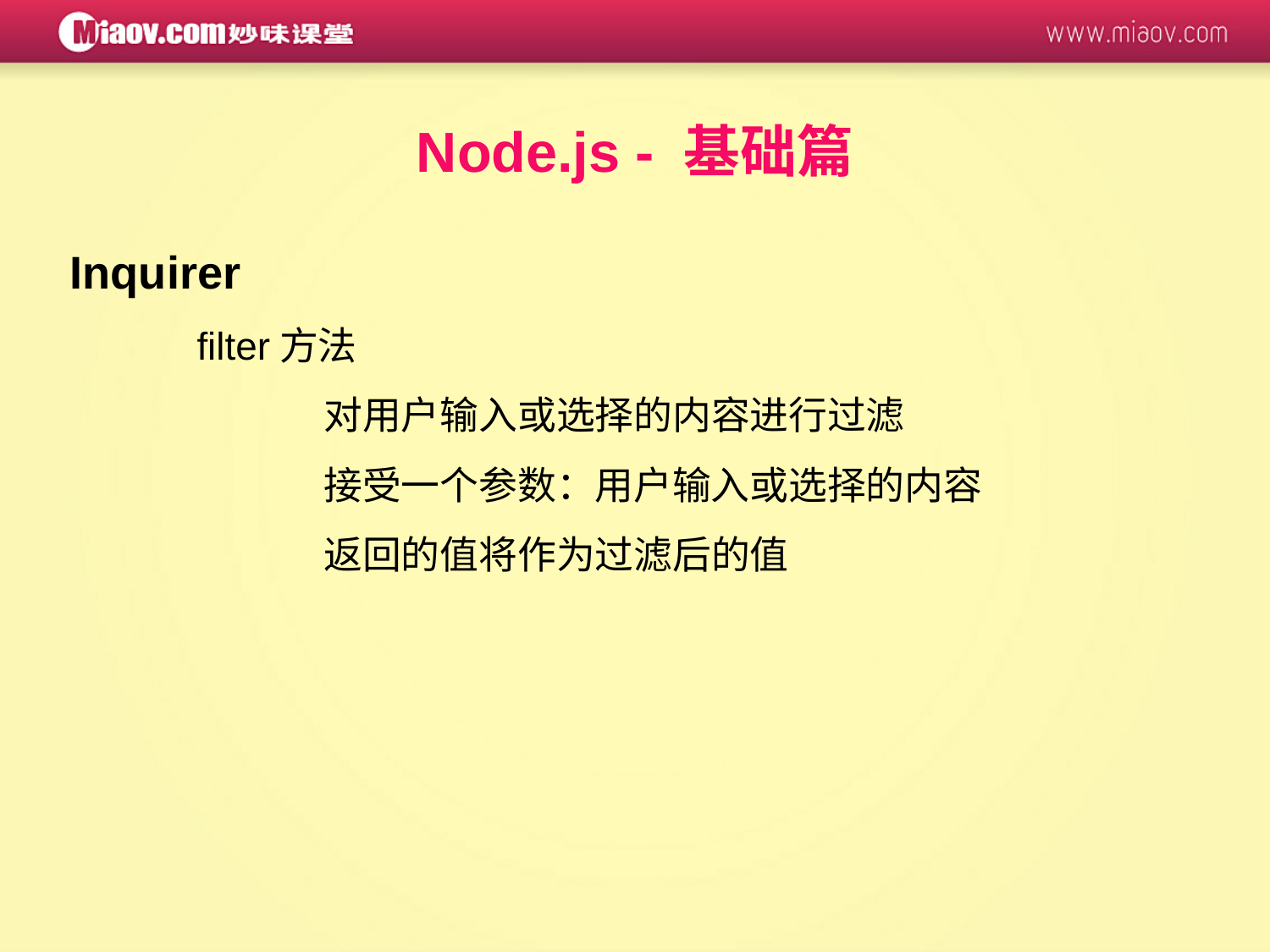

Node.js - 基础篇
Inquirer
	filter方法
		对用户输入或选择的内容进行过滤
		接受一个参数：用户输入或选择的内容
		返回的值将作为过滤后的值